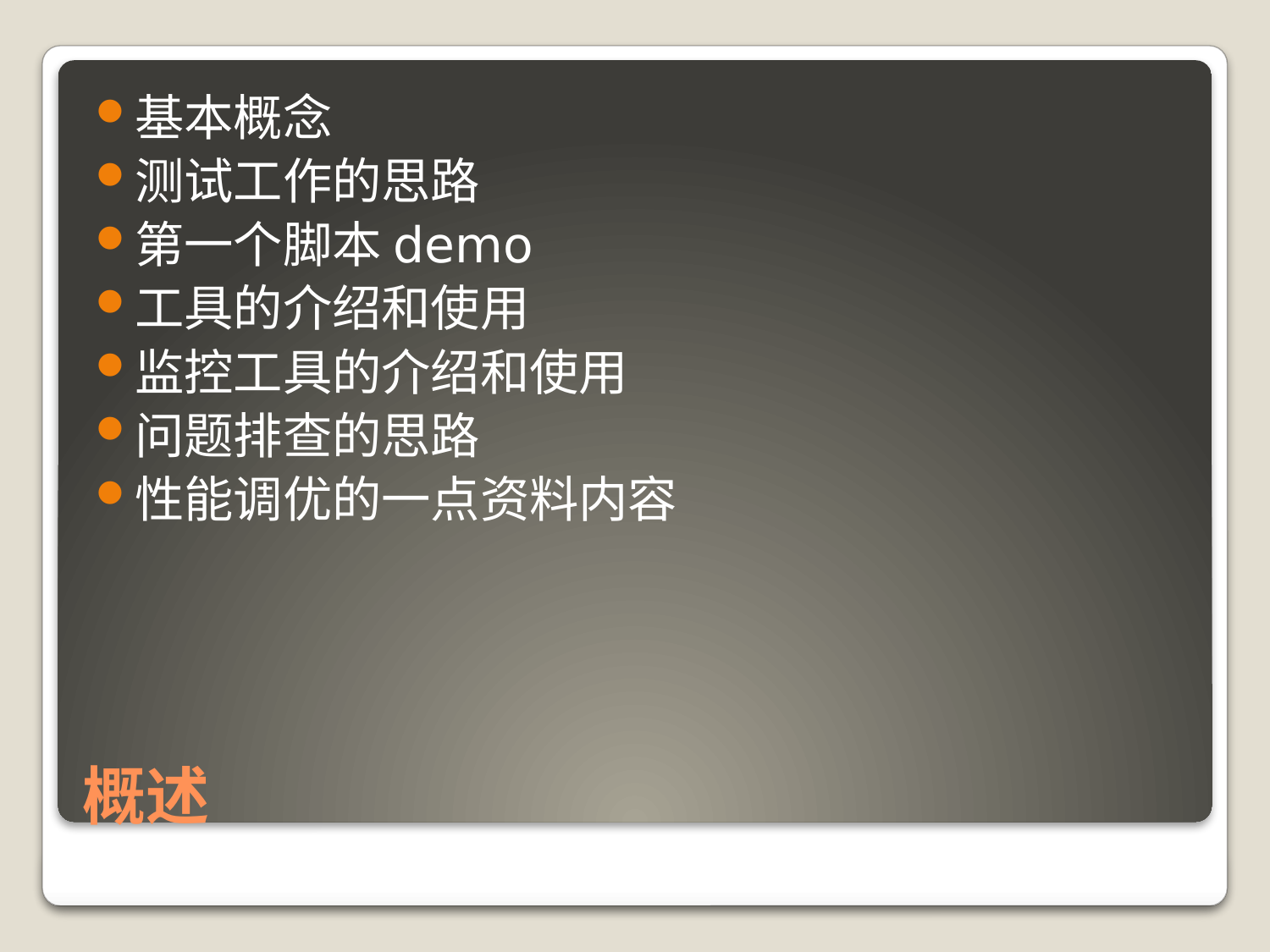

基本概念
测试工作的思路
第一个脚本demo
工具的介绍和使用
监控工具的介绍和使用
问题排查的思路
性能调优的一点资料内容

# 概述